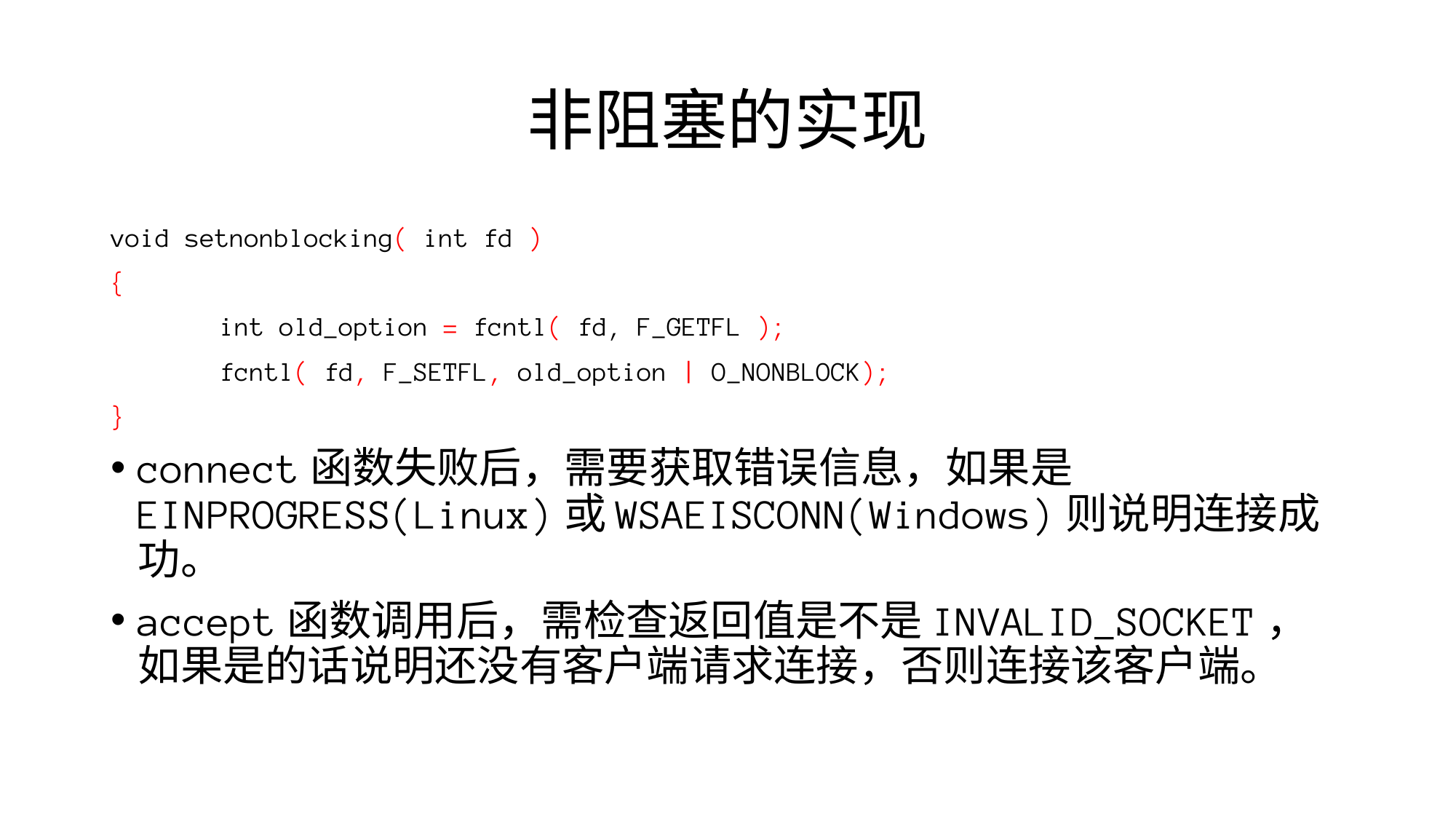

# 非阻塞的实现
void setnonblocking( int fd )
{
	int old_option = fcntl( fd, F_GETFL );
	fcntl( fd, F_SETFL, old_option | O_NONBLOCK);
}
connect函数失败后，需要获取错误信息，如果是EINPROGRESS(Linux)或WSAEISCONN(Windows)则说明连接成功。
accept函数调用后，需检查返回值是不是INVALID_SOCKET，如果是的话说明还没有客户端请求连接，否则连接该客户端。